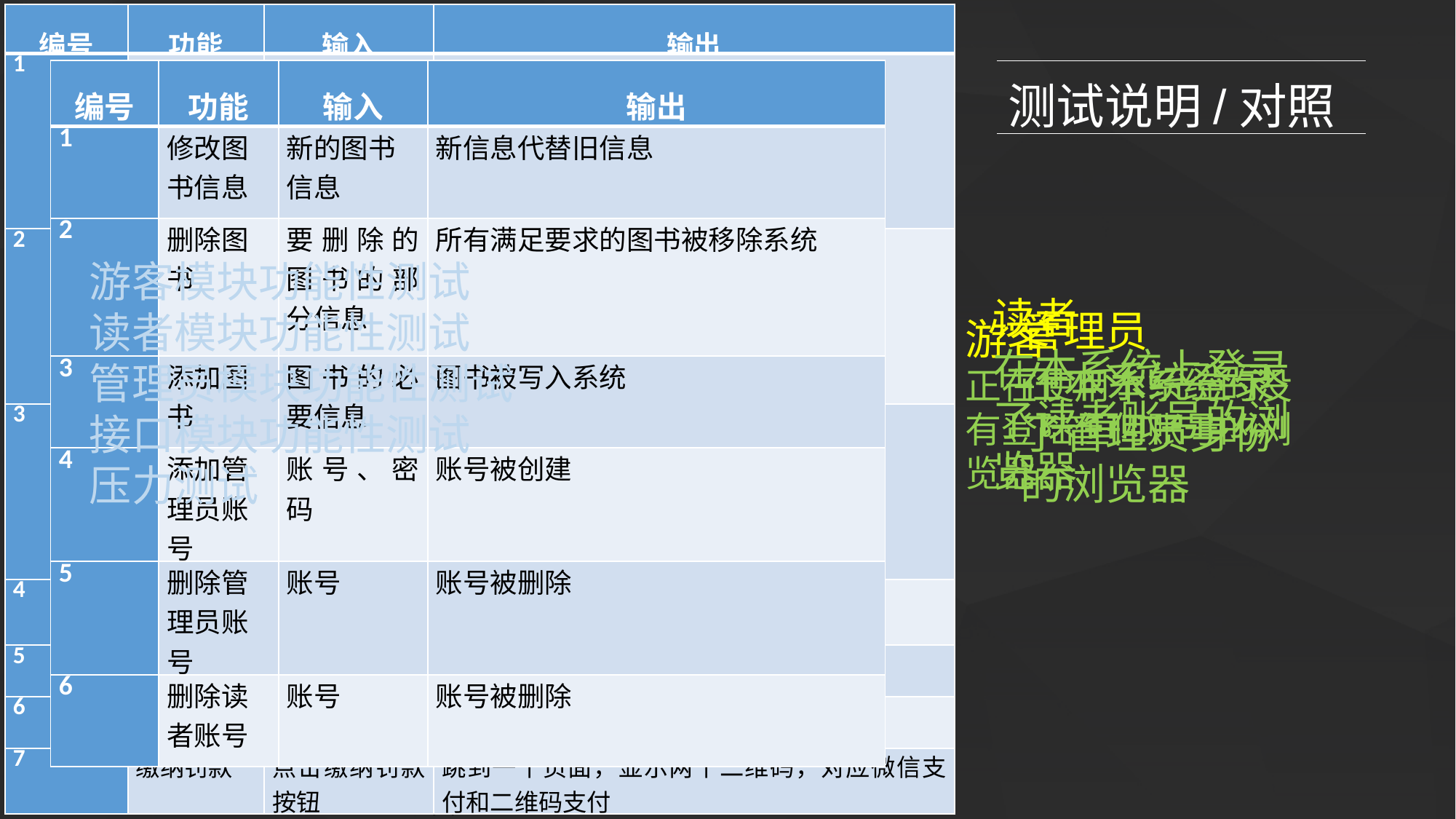

| 编号 | 功能 | 输入 | 输出 |
| --- | --- | --- | --- |
| 1 | 查看个人信息 | 点击界面中显示的用户名，在下拉菜单中选择个人信息 | 跳转到个人信息界面 |
| 2 | 修改个人信息 | 在个人信息界面点击修改按钮，在对应位置新信息 | 读者信息表更新，显示最新信息 |
| 3 | 查询正在借阅图书 | 点击界面中显示的用户名，在下拉菜单中选择正在借阅 | 跳转到读者信息 |
| 4 | 查询图书 | 图书的部分信息 | 所有满足这些信息的图书列表 |
| 5 | 借阅图书 | 点击借阅按钮 | 图书状态变为借出 |
| 6 | 续借图书 | 点击续借按钮 | 还书日期在原基础上延后 |
| 7 | 缴纳罚款 | 点击缴纳罚款按钮 | 跳到一个页面，显示两个二维码，对应微信支付和二维码支付 |
| 编号 | 功能 | 输入 | 输出 |
| --- | --- | --- | --- |
| 1 | 修改图书信息 | 新的图书信息 | 新信息代替旧信息 |
| 2 | 删除图书 | 要删除的图书的部分信息 | 所有满足要求的图书被移除系统 |
| 3 | 添加图书 | 图书的必要信息 | 图书被写入系统 |
| 4 | 添加管理员账号 | 账号、密码 | 账号被创建 |
| 5 | 删除管理员账号 | 账号 | 账号被删除 |
| 6 | 删除读者账号 | 账号 | 账号被删除 |
| 编号 | 功能 | 输入 | 输出 |
| --- | --- | --- | --- |
| 1 | 注册 | 账号、密码 | 在读者信息表中产生一条记录，当前身份转为账号对应的身份，网页跳转到个人主页 |
| 2 | 查询图书 | 图书部分信息 | 所有满足这些信息的图书列表 |
| 3 | 登录 | 账号、密码 | 如果成功，当前身份变为读者，网页跳转到主页；否则，提示具体错误 |
测试说明/对照
游客模块功能性测试
读者模块功能性测试
管理员模块功能性测试
接口模块功能性测试
压力测试
读者
在本系统上登录了读者账号的浏览器
管理员
在本系统登录了管理员身份的浏览器
游客
正在使用本系统的没有登陆任何账号的浏览器